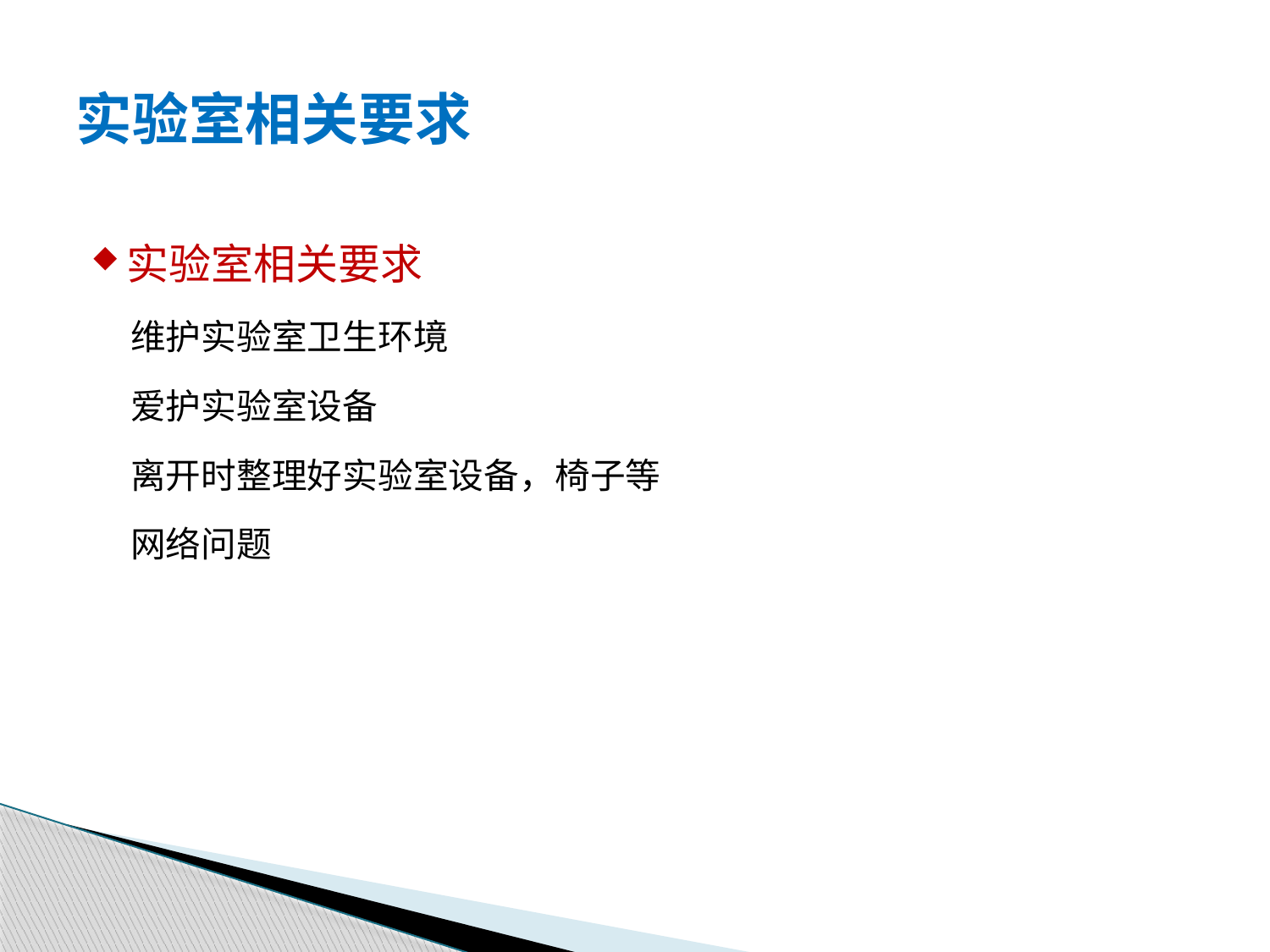

# 实验室相关要求
实验室相关要求
维护实验室卫生环境
爱护实验室设备
离开时整理好实验室设备，椅子等
网络问题